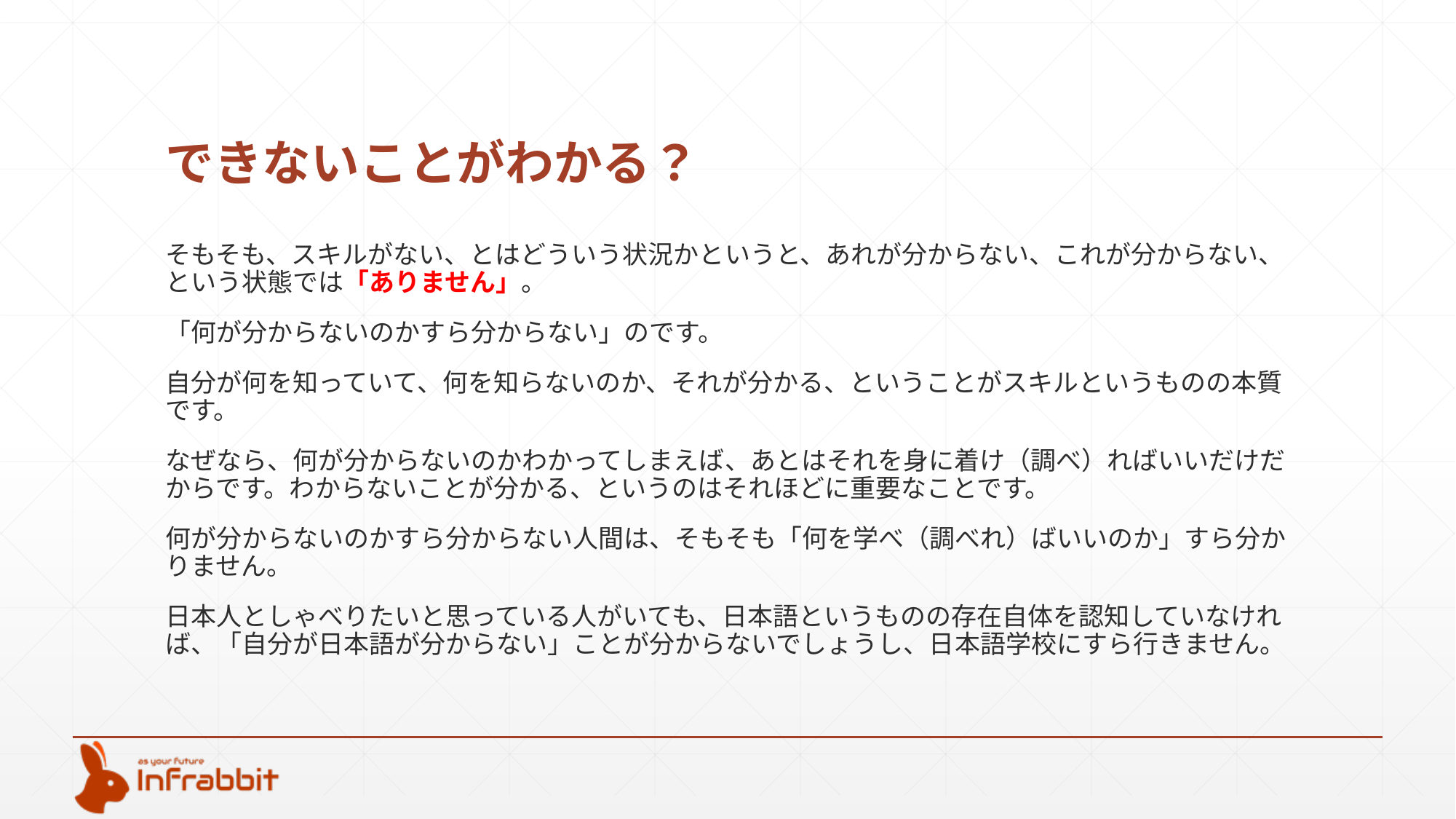

# できないことがわかる？
そもそも、スキルがない、とはどういう状況かというと、あれが分からない、これが分からない、という状態では「ありません」。
「何が分からないのかすら分からない」のです。
自分が何を知っていて、何を知らないのか、それが分かる、ということがスキルというものの本質です。
なぜなら、何が分からないのかわかってしまえば、あとはそれを身に着け（調べ）ればいいだけだからです。わからないことが分かる、というのはそれほどに重要なことです。
何が分からないのかすら分からない人間は、そもそも「何を学べ（調べれ）ばいいのか」すら分かりません。
日本人としゃべりたいと思っている人がいても、日本語というものの存在自体を認知していなければ、「自分が日本語が分からない」ことが分からないでしょうし、日本語学校にすら行きません。